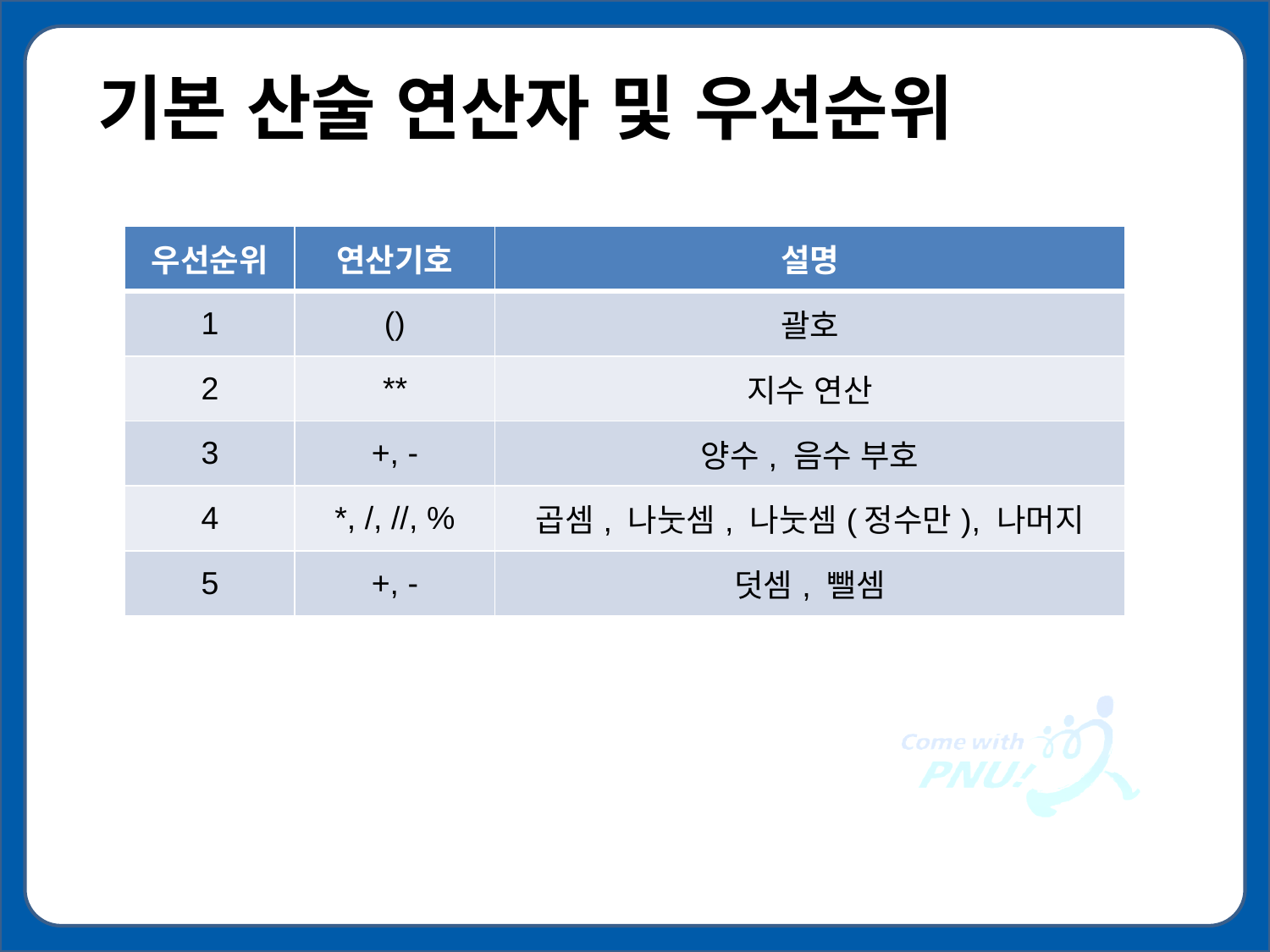

# 기본 산술 연산자 및 우선순위
| 우선순위 | 연산기호 | 설명 |
| --- | --- | --- |
| 1 | () | 괄호 |
| 2 | \*\* | 지수 연산 |
| 3 | +, - | 양수, 음수 부호 |
| 4 | \*, /, //, % | 곱셈, 나눗셈, 나눗셈(정수만), 나머지 |
| 5 | +, - | 덧셈, 뺄셈 |